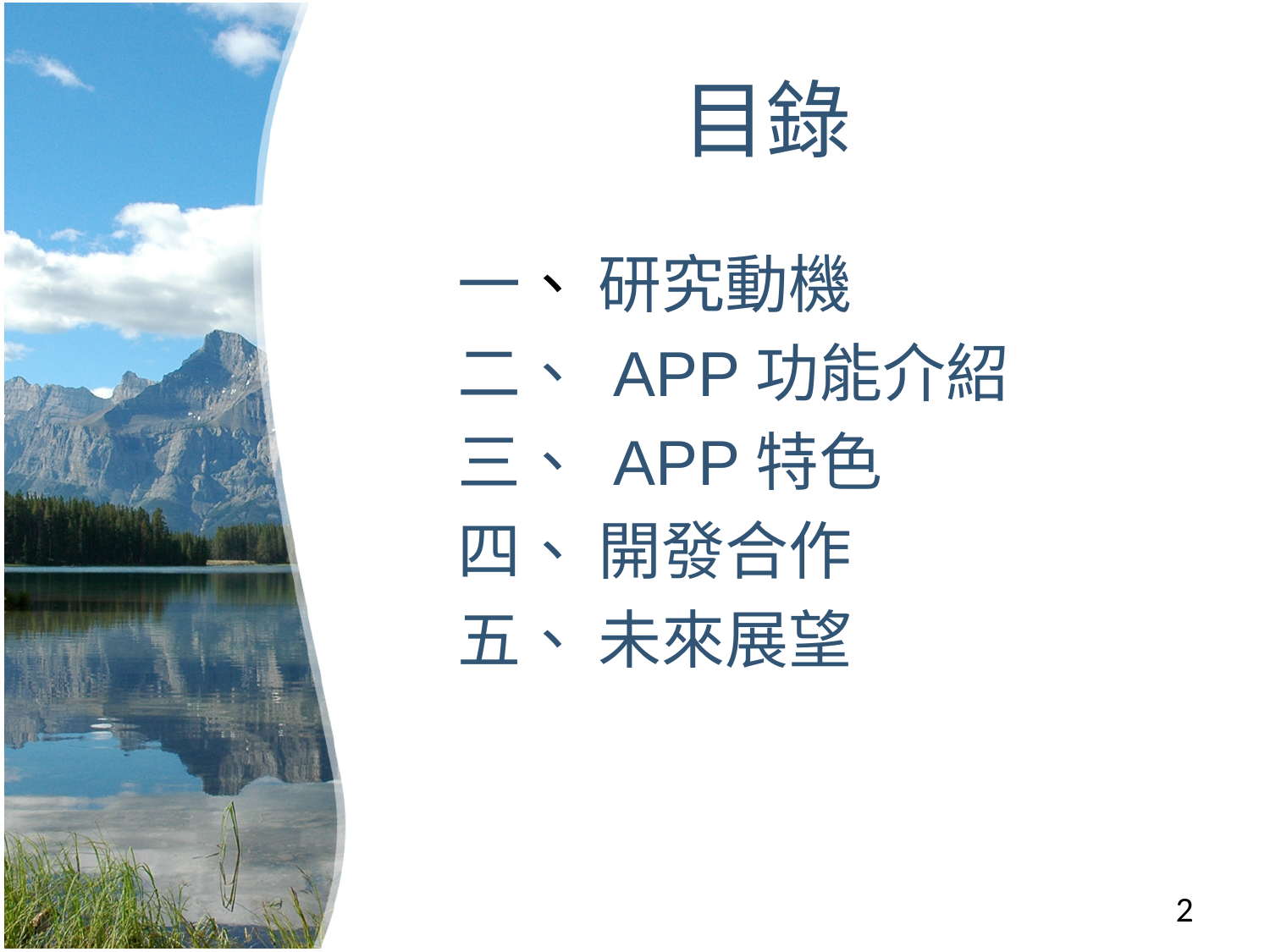

# 目錄
一、 研究動機
二、 APP功能介紹
三、 APP特色
四、 開發合作
五、 未來展望

2